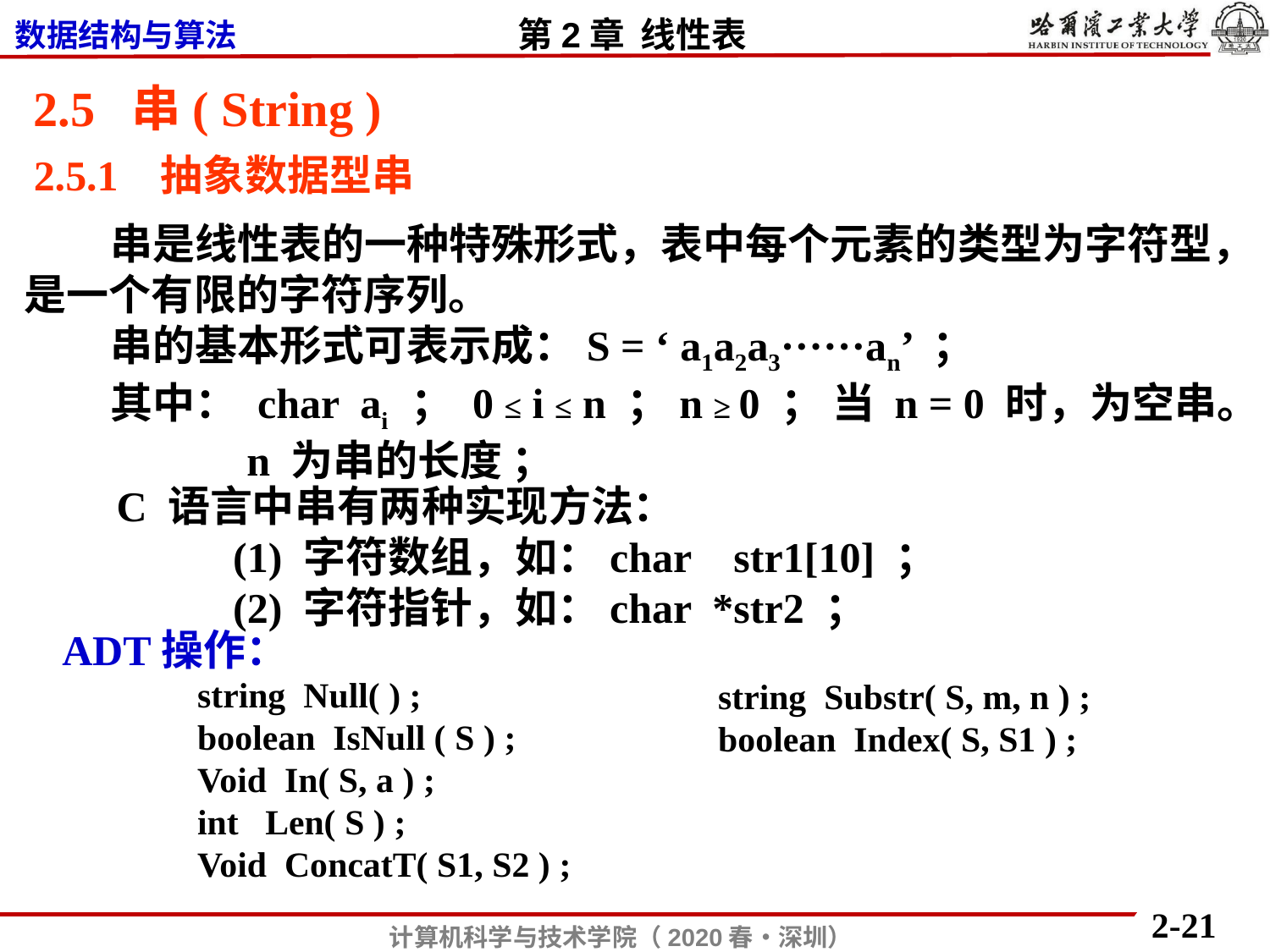

2.5  串( String )
2.5.1   抽象数据型串
        串是线性表的一种特殊形式，表中每个元素的类型为字符型，
是一个有限的字符序列。
        串的基本形式可表示成：S = ‘ a1a2a3······an’ ；
        其中： char  ai  ； 0 ≤ i ≤ n ；n ≥ 0 ； 当 n = 0 时，为空串。
                     n 为串的长度 ；
C 语言中串有两种实现方法：
           (1) 字符数组，如：char    str1[10] ；
           (2) 字符指针，如：char  *str2 ；
ADT操作：
string  Null( ) ;
boolean  IsNull ( S ) ;
Void  In( S, a ) ;
int   Len( S ) ;
Void  ConcatT( S1, S2 ) ;
string  Substr( S, m, n ) ;
boolean  Index( S, S1 ) ;